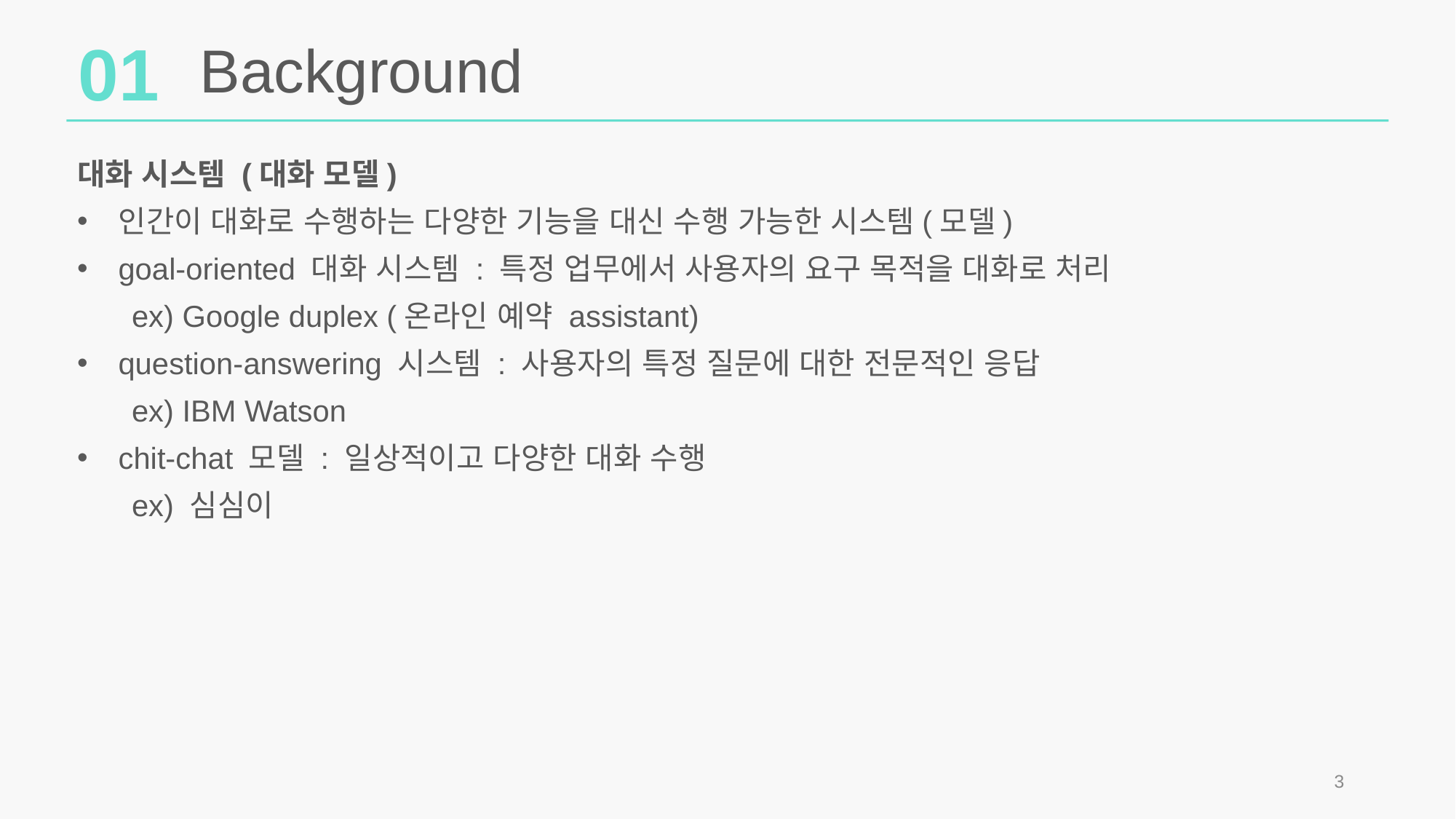

01
Background

대화 시스템 (대화 모델)
인간이 대화로 수행하는 다양한 기능을 대신 수행 가능한 시스템(모델)
goal-oriented 대화 시스템 : 특정 업무에서 사용자의 요구 목적을 대화로 처리
ex) Google duplex (온라인 예약 assistant)
question-answering 시스템 : 사용자의 특정 질문에 대한 전문적인 응답
ex) IBM Watson
chit-chat 모델 : 일상적이고 다양한 대화 수행
ex) 심심이
3